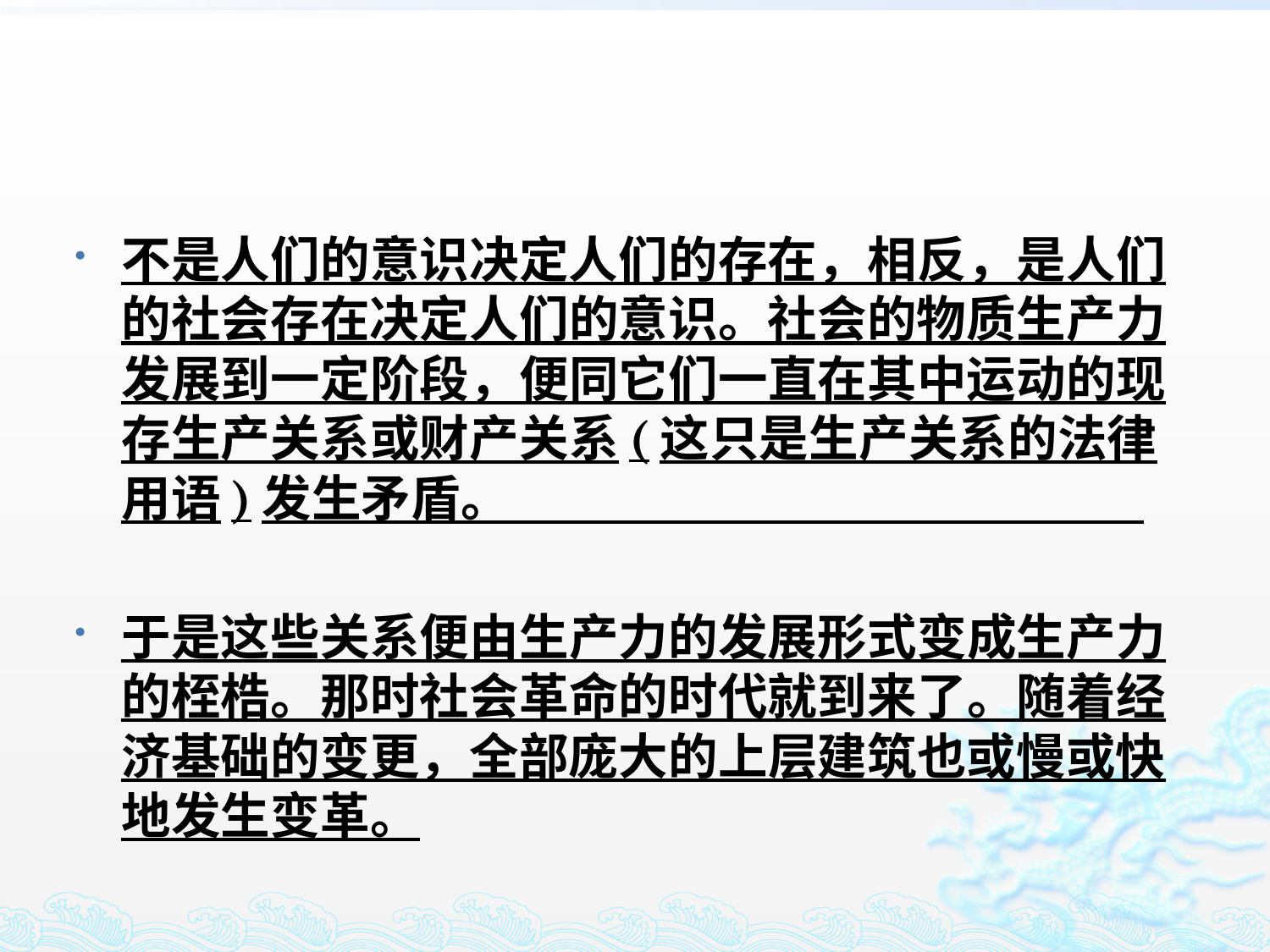

不是人们的意识决定人们的存在，相反，是人们的社会存在决定人们的意识。社会的物质生产力发展到一定阶段，便同它们一直在其中运动的现存生产关系或财产关系(这只是生产关系的法律用语)发生矛盾。

于是这些关系便由生产力的发展形式变成生产力的桎梏。那时社会革命的时代就到来了。随着经济基础的变更，全部庞大的上层建筑也或慢或快地发生变革。